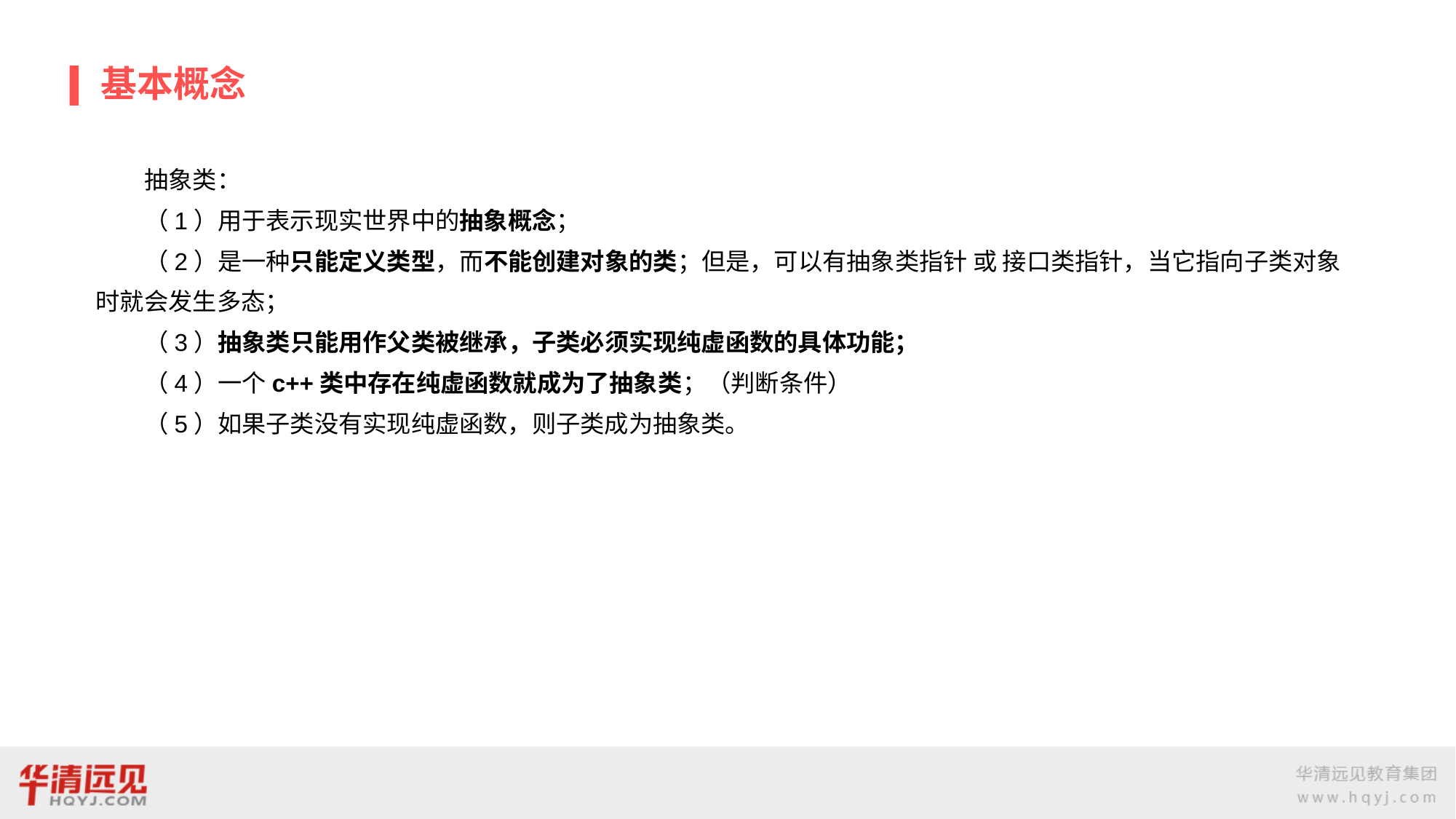

# 基本概念
　　抽象类：
　　（1）用于表示现实世界中的抽象概念；
　　（2）是一种只能定义类型，而不能创建对象的类；但是，可以有抽象类指针 或 接口类指针，当它指向子类对象时就会发生多态；
　　（3）抽象类只能用作父类被继承，子类必须实现纯虚函数的具体功能；
　　（4）一个c++类中存在纯虚函数就成为了抽象类；（判断条件）
　　（5）如果子类没有实现纯虚函数，则子类成为抽象类。